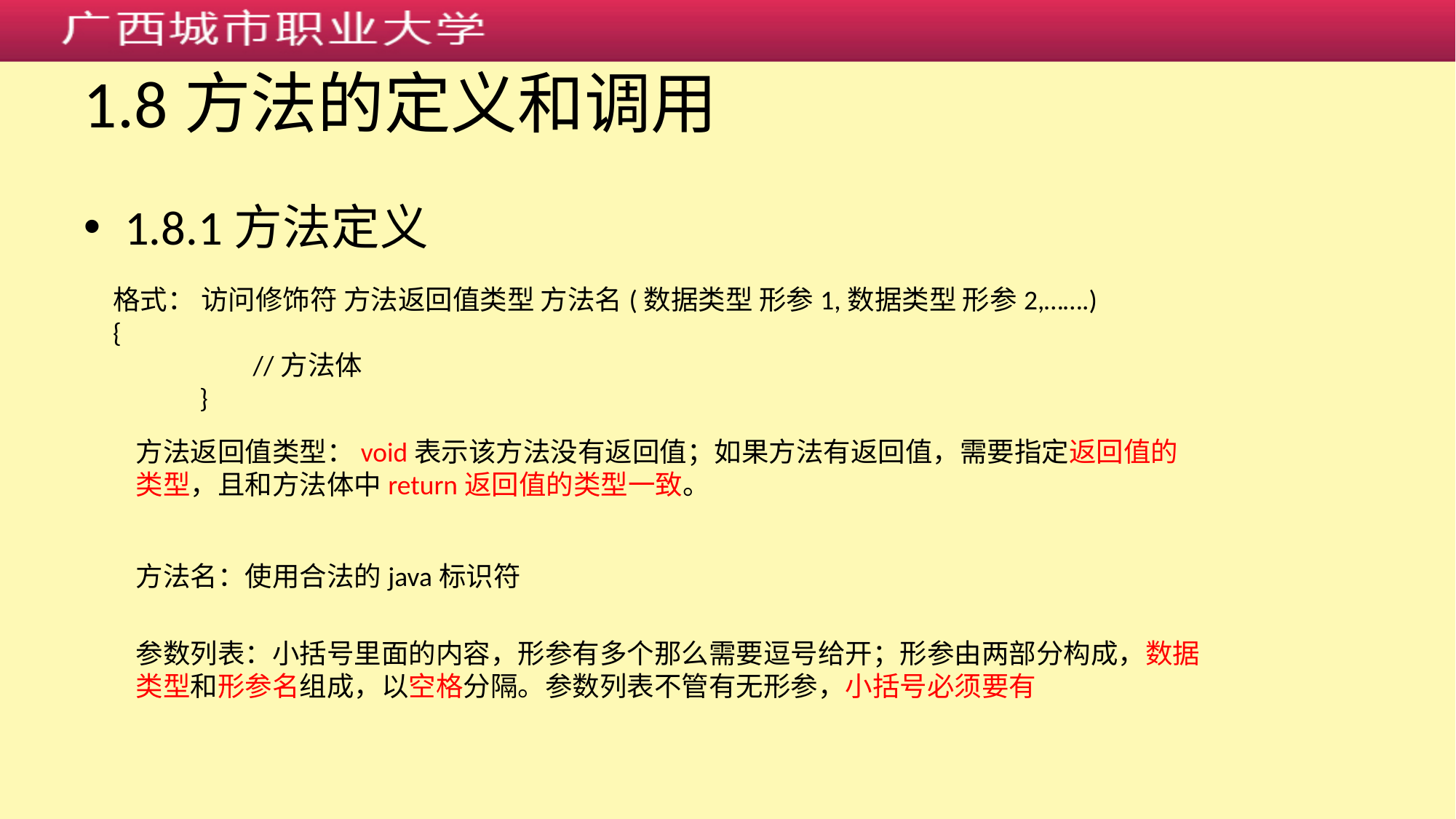

# 1.8方法的定义和调用
1.8.1方法定义

格式： 访问修饰符 方法返回值类型 方法名(数据类型 形参1,数据类型 形参2,…….){
	     //方法体
              }
方法返回值类型：void表示该方法没有返回值；如果方法有返回值，需要指定返回值的类型，且和方法体中return返回值的类型一致。
方法名：使用合法的java标识符
参数列表：小括号里面的内容，形参有多个那么需要逗号给开；形参由两部分构成，数据类型和形参名组成，以空格分隔。参数列表不管有无形参，小括号必须要有